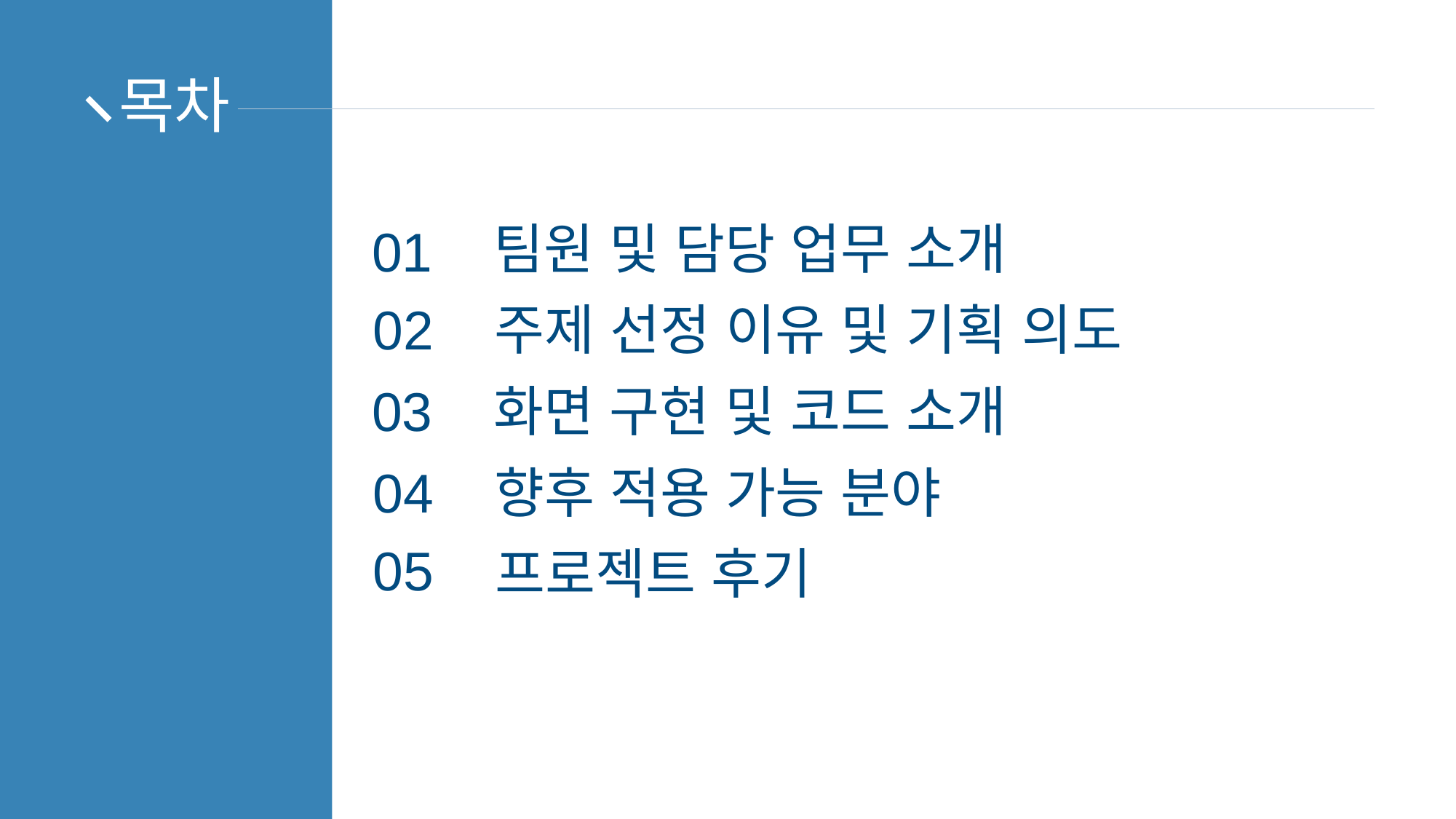

목차
팀원 및 담당 업무 소개
01
02
주제 선정 이유 및 기획 의도
화면 구현 및 코드 소개
03
04
향후 적용 가능 분야
05
프로젝트 후기